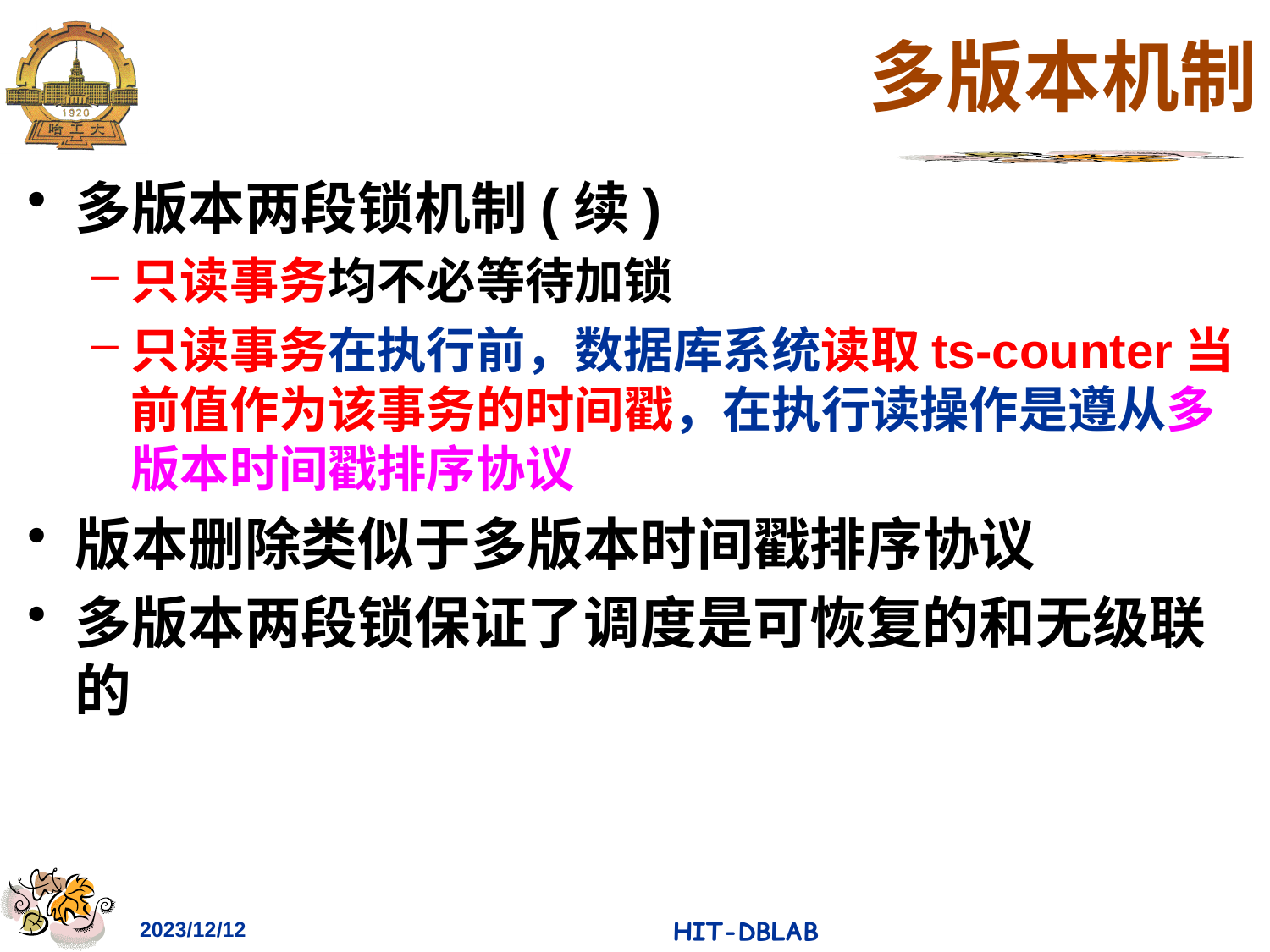

# 多版本机制
多版本两段锁机制(续)
只读事务均不必等待加锁
只读事务在执行前，数据库系统读取ts-counter当前值作为该事务的时间戳，在执行读操作是遵从多版本时间戳排序协议
版本删除类似于多版本时间戳排序协议
多版本两段锁保证了调度是可恢复的和无级联的

2023/12/12
HIT-DBLAB